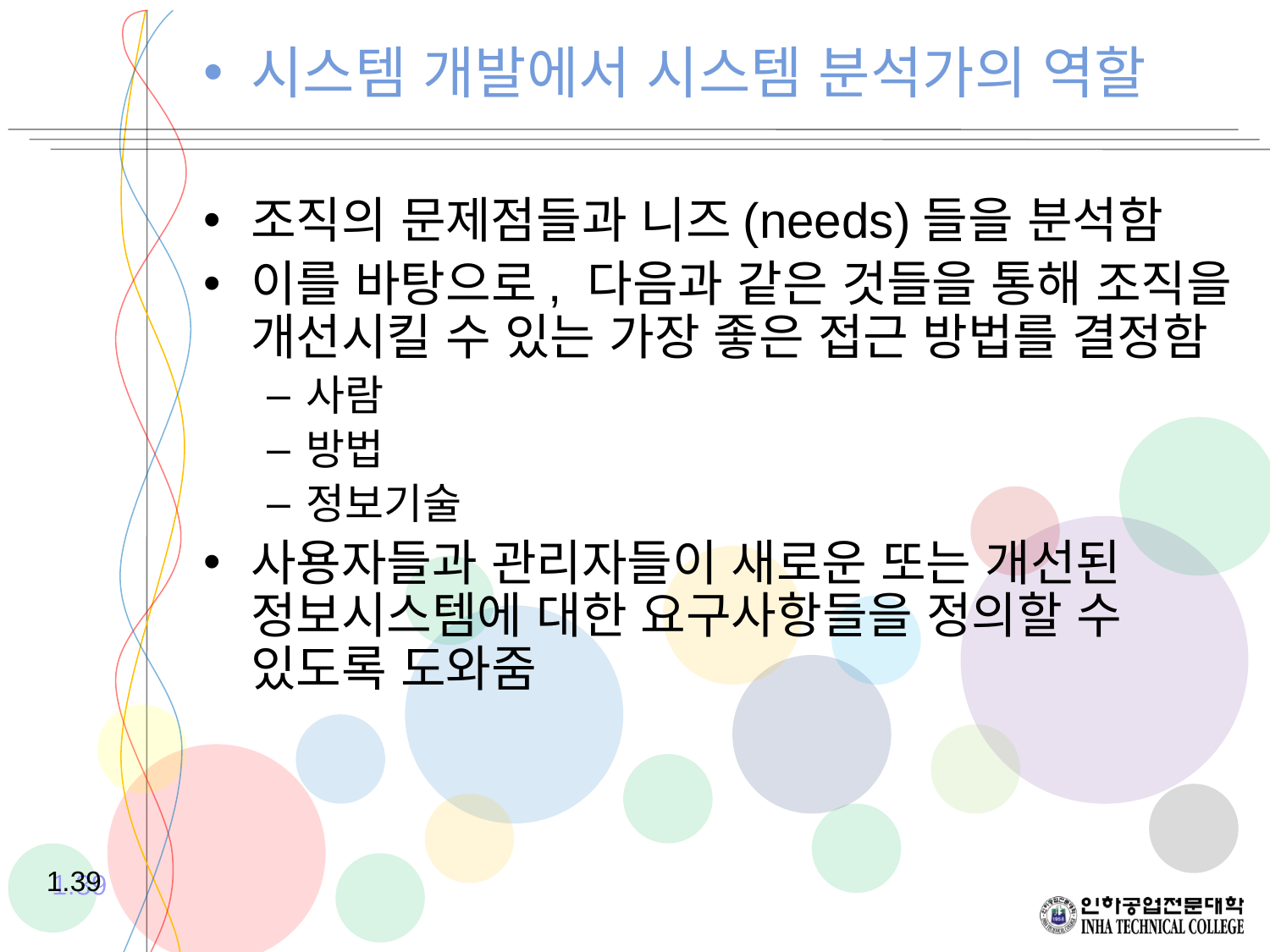

조직의 문제점들과 니즈(needs)들을 분석함
이를 바탕으로, 다음과 같은 것들을 통해 조직을 개선시킬 수 있는 가장 좋은 접근 방법를 결정함
사람
방법
정보기술
사용자들과 관리자들이 새로운 또는 개선된 정보시스템에 대한 요구사항들을 정의할 수 있도록 도와줌

시스템 개발에서 시스템 분석가의 역할
1.39